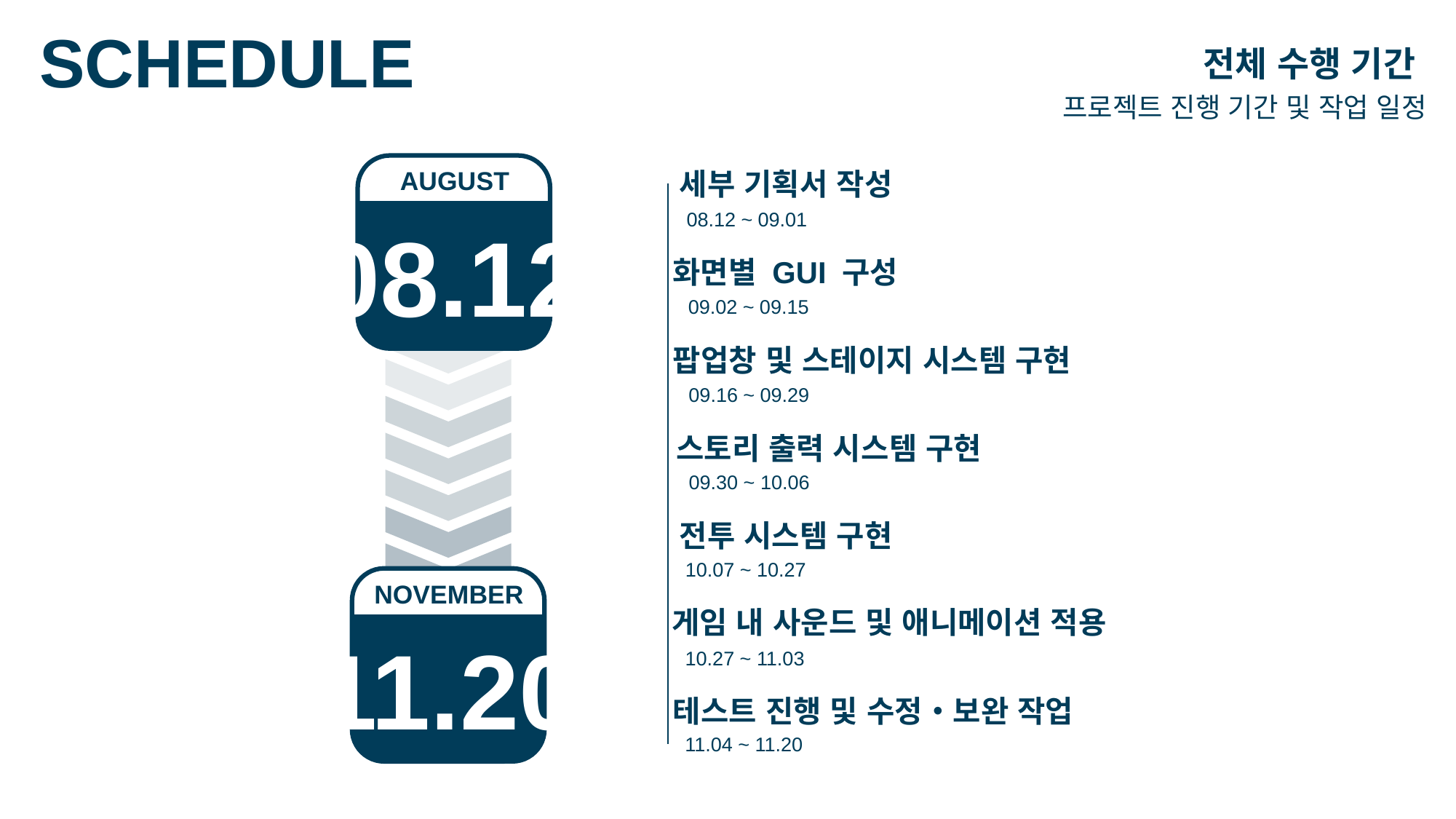

# SCHEDULE
전체 수행 기간
프로젝트 진행 기간 및 작업 일정

AUGUST
08.12

세부 기획서 작성
08.12 ~ 09.01
화면별 GUI 구성
09.02 ~ 09.15
팝업창 및 스테이지 시스템 구현
09.16 ~ 09.29
스토리 출력 시스템 구현
09.30 ~ 10.06
전투 시스템 구현
10.07 ~ 10.27
게임 내 사운드 및 애니메이션 적용
10.27 ~ 11.03
테스트 진행 및 수정・보완 작업
11.04 ~ 11.20

NOVEMBER
11.20